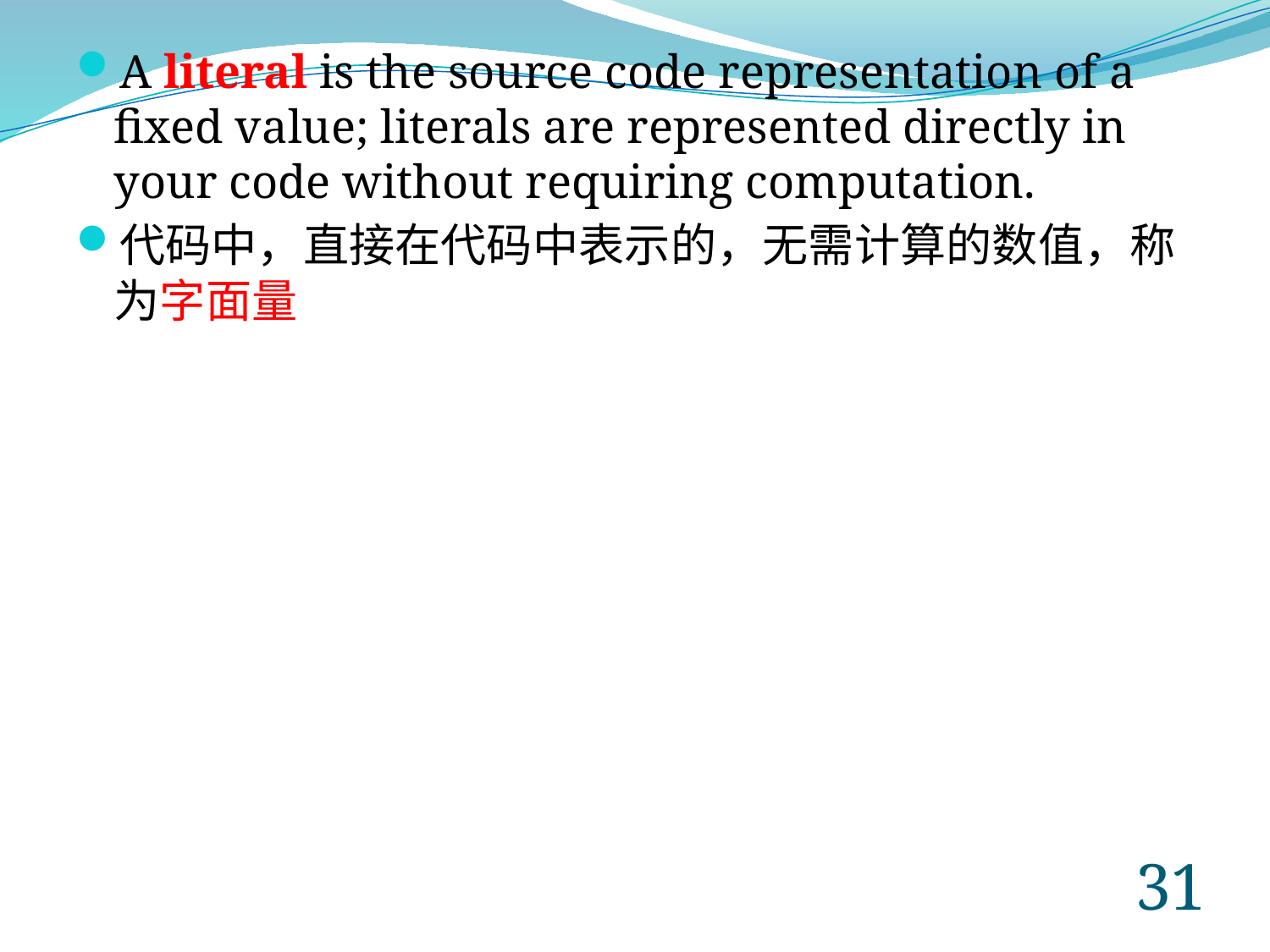

A literal is the source code representation of a fixed value; literals are represented directly in your code without requiring computation.
代码中，直接在代码中表示的，无需计算的数值，称为字面量

31